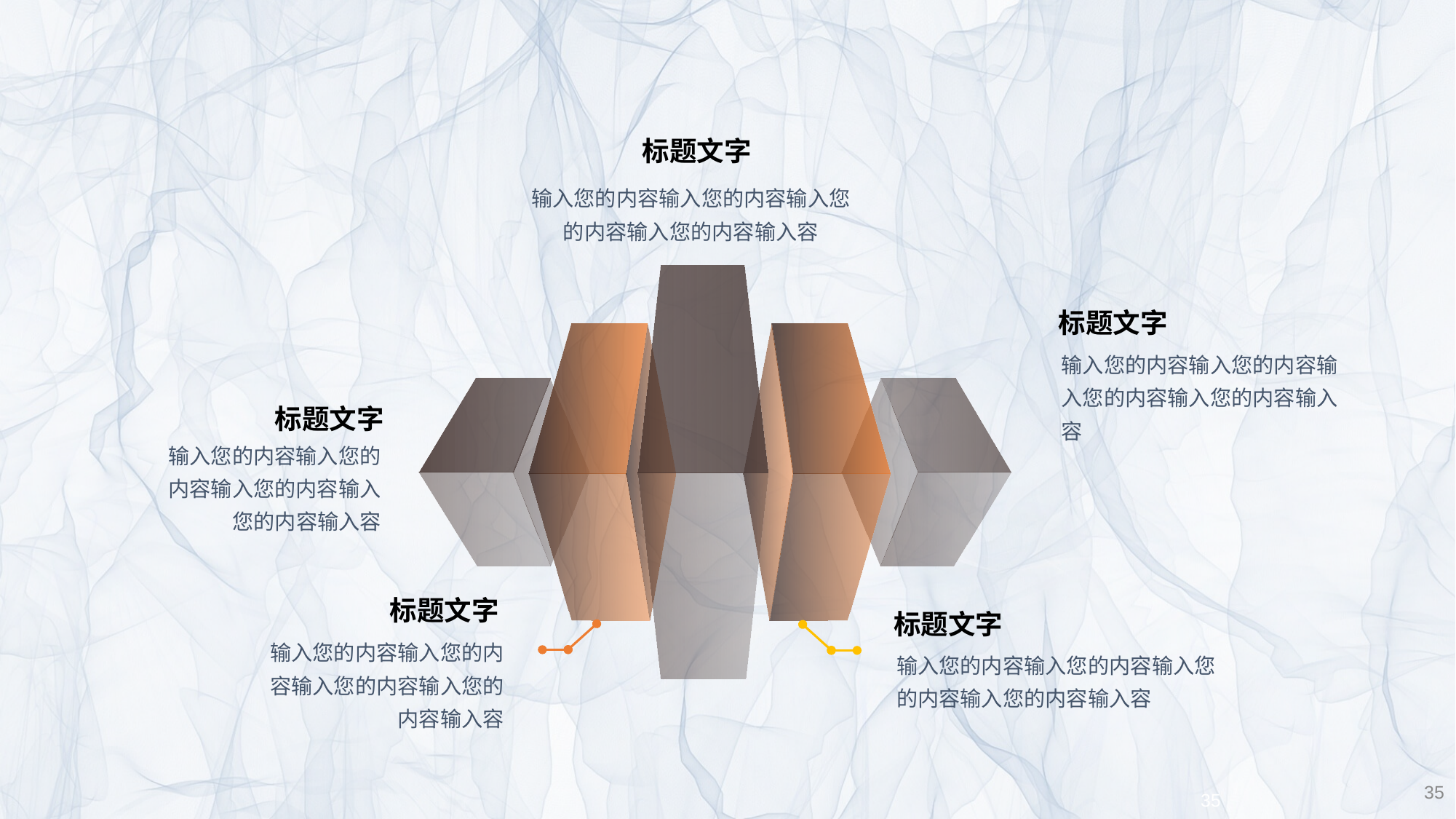

标题文字
输入您的内容输入您的内容输入您的内容输入您的内容输入容

标题文字
输入您的内容输入您的内容输入您的内容输入您的内容输入容

标题文字
输入您的内容输入您的内容输入您的内容输入您的内容输入容
标题文字
输入您的内容输入您的内容输入您的内容输入您的内容输入容
标题文字
输入您的内容输入您的内容输入您的内容输入您的内容输入容
35
35